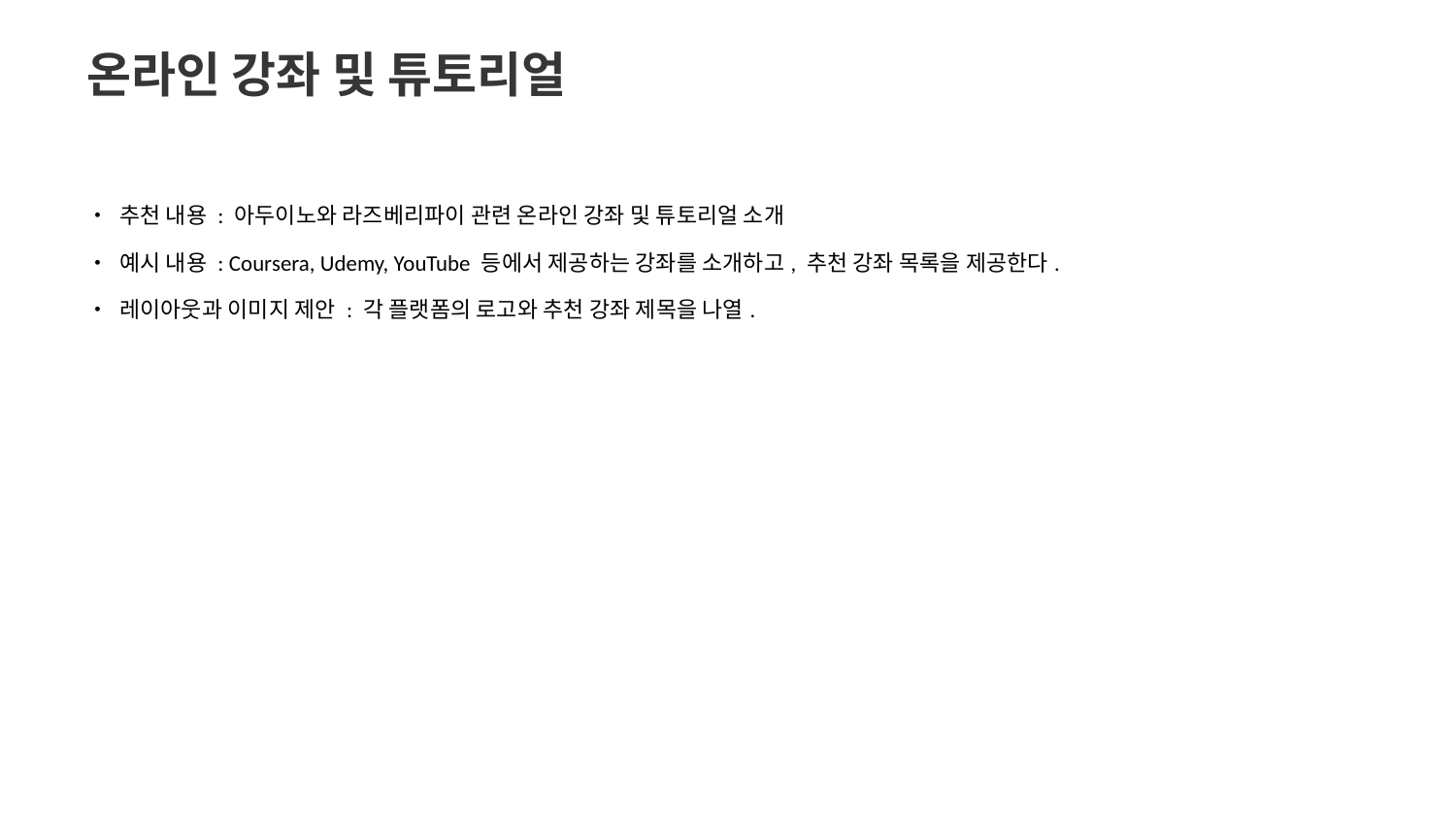

온라인 강좌 및 튜토리얼
• 추천 내용 : 아두이노와 라즈베리파이 관련 온라인 강좌 및 튜토리얼 소개
• 예시 내용 : Coursera, Udemy, YouTube 등에서 제공하는 강좌를 소개하고, 추천 강좌 목록을 제공한다.
• 레이아웃과 이미지 제안 : 각 플랫폼의 로고와 추천 강좌 제목을 나열.